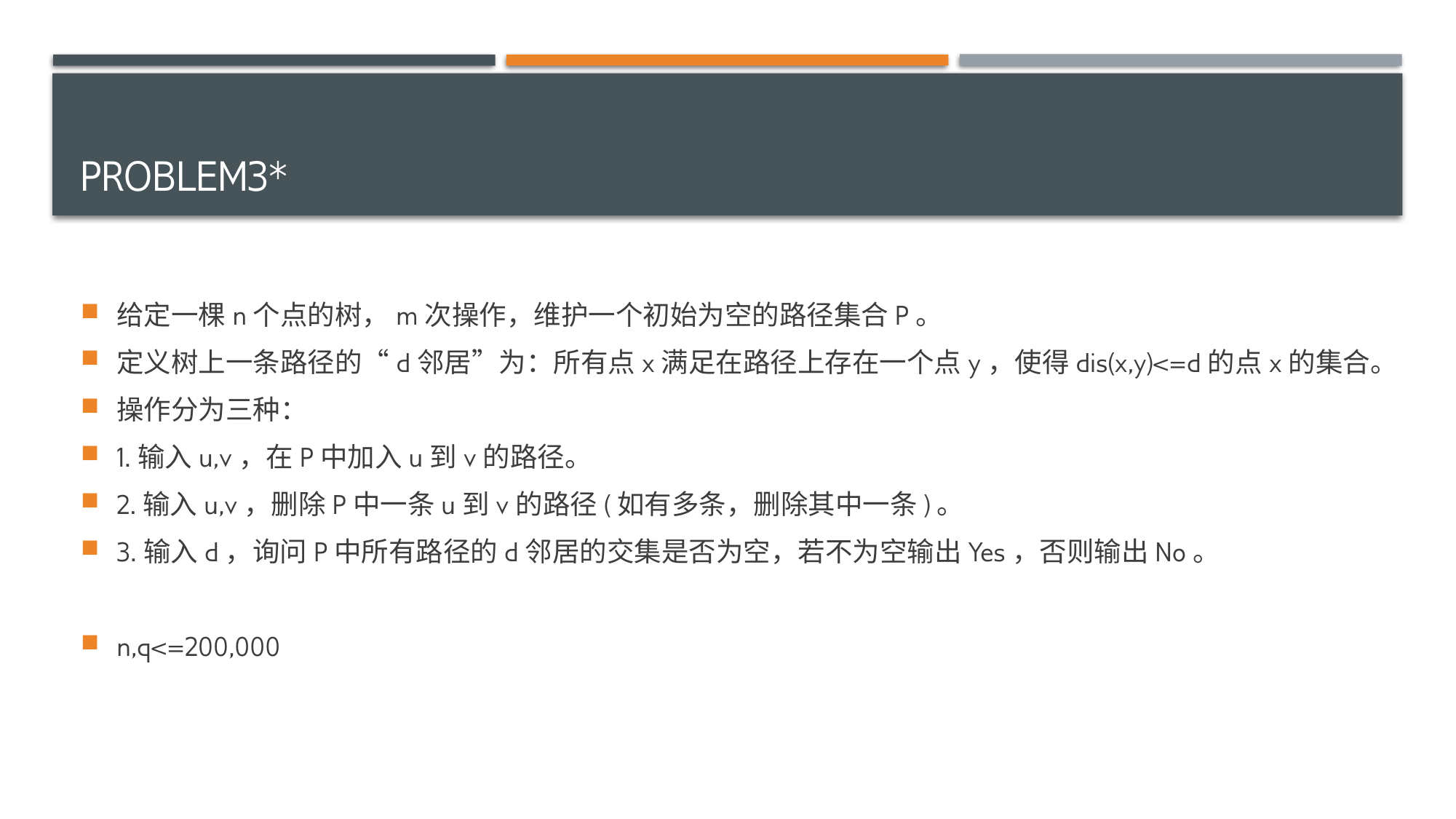

# ProBLEM3*
给定一棵n个点的树，m次操作，维护一个初始为空的路径集合P。
定义树上一条路径的“d邻居”为：所有点x满足在路径上存在一个点y，使得dis(x,y)<=d的点x的集合。
操作分为三种：
1.输入u,v，在P中加入u到v的路径。
2.输入u,v，删除P中一条u到v的路径(如有多条，删除其中一条)。
3.输入d，询问P中所有路径的d邻居的交集是否为空，若不为空输出Yes，否则输出No。

n,q<=200,000